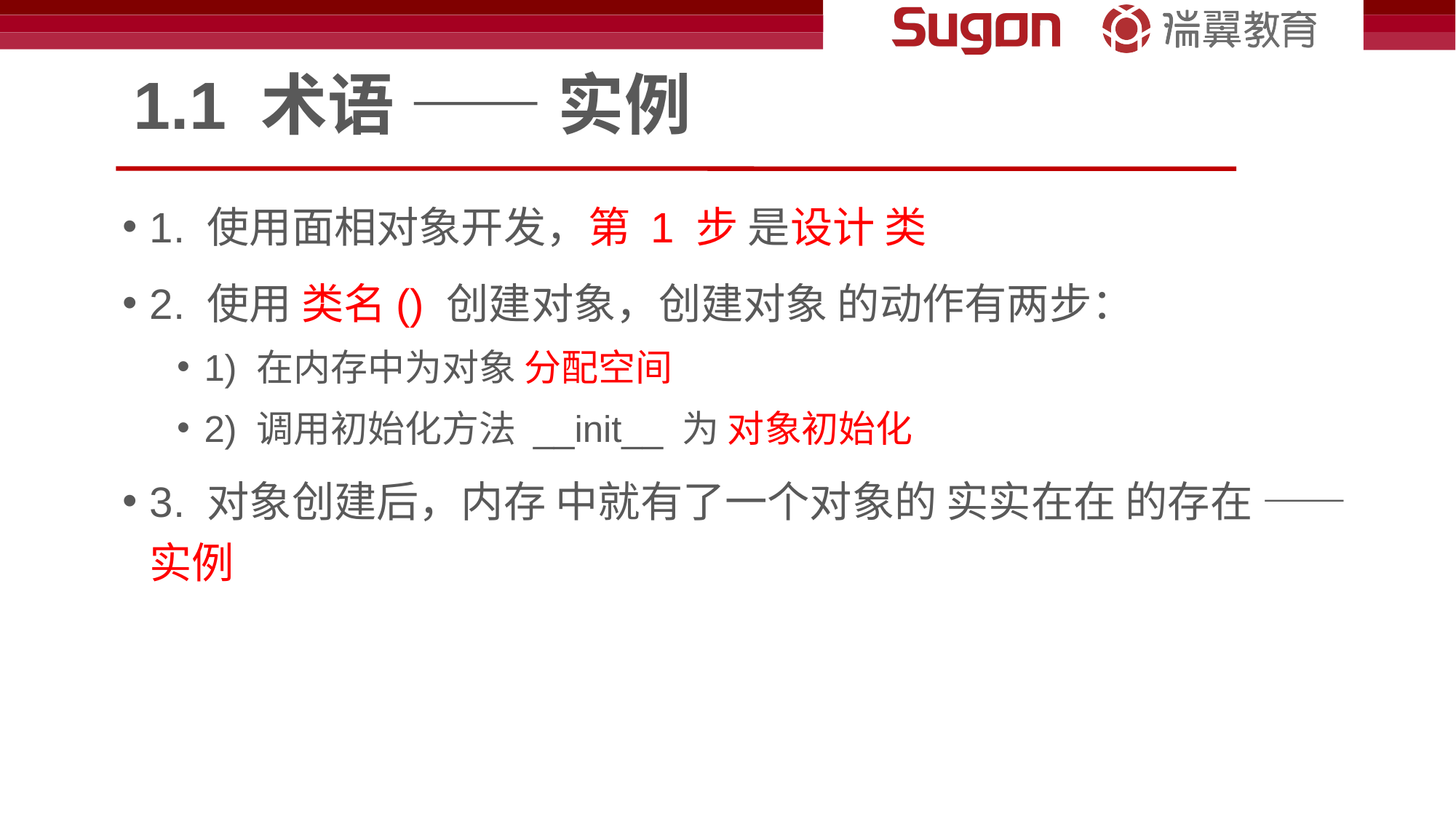

# 1.1 术语 —— 实例
1. 使用面相对象开发，第 1 步 是设计 类
2. 使用 类名() 创建对象，创建对象 的动作有两步：
1) 在内存中为对象 分配空间
2) 调用初始化方法 __init__ 为 对象初始化
3. 对象创建后，内存 中就有了一个对象的 实实在在 的存在 —— 实例